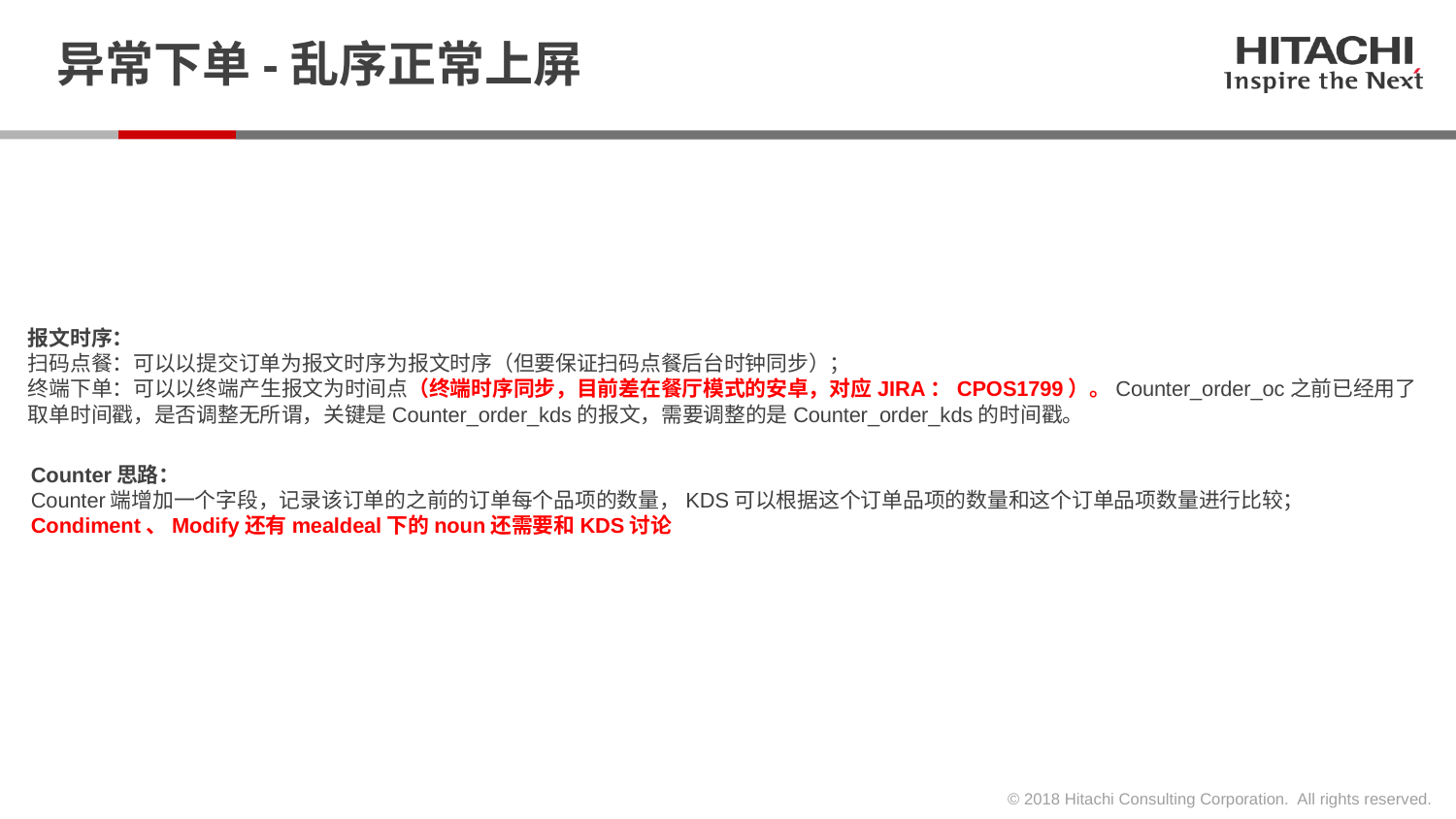

# 异常下单-乱序正常上屏
报文时序：
扫码点餐：可以以提交订单为报文时序为报文时序（但要保证扫码点餐后台时钟同步）；
终端下单：可以以终端产生报文为时间点（终端时序同步，目前差在餐厅模式的安卓，对应JIRA：CPOS1799）。Counter_order_oc之前已经用了取单时间戳，是否调整无所谓，关键是Counter_order_kds的报文，需要调整的是Counter_order_kds的时间戳。
Counter思路：
Counter端增加一个字段，记录该订单的之前的订单每个品项的数量，KDS可以根据这个订单品项的数量和这个订单品项数量进行比较；
Condiment、Modify还有mealdeal下的noun还需要和KDS讨论